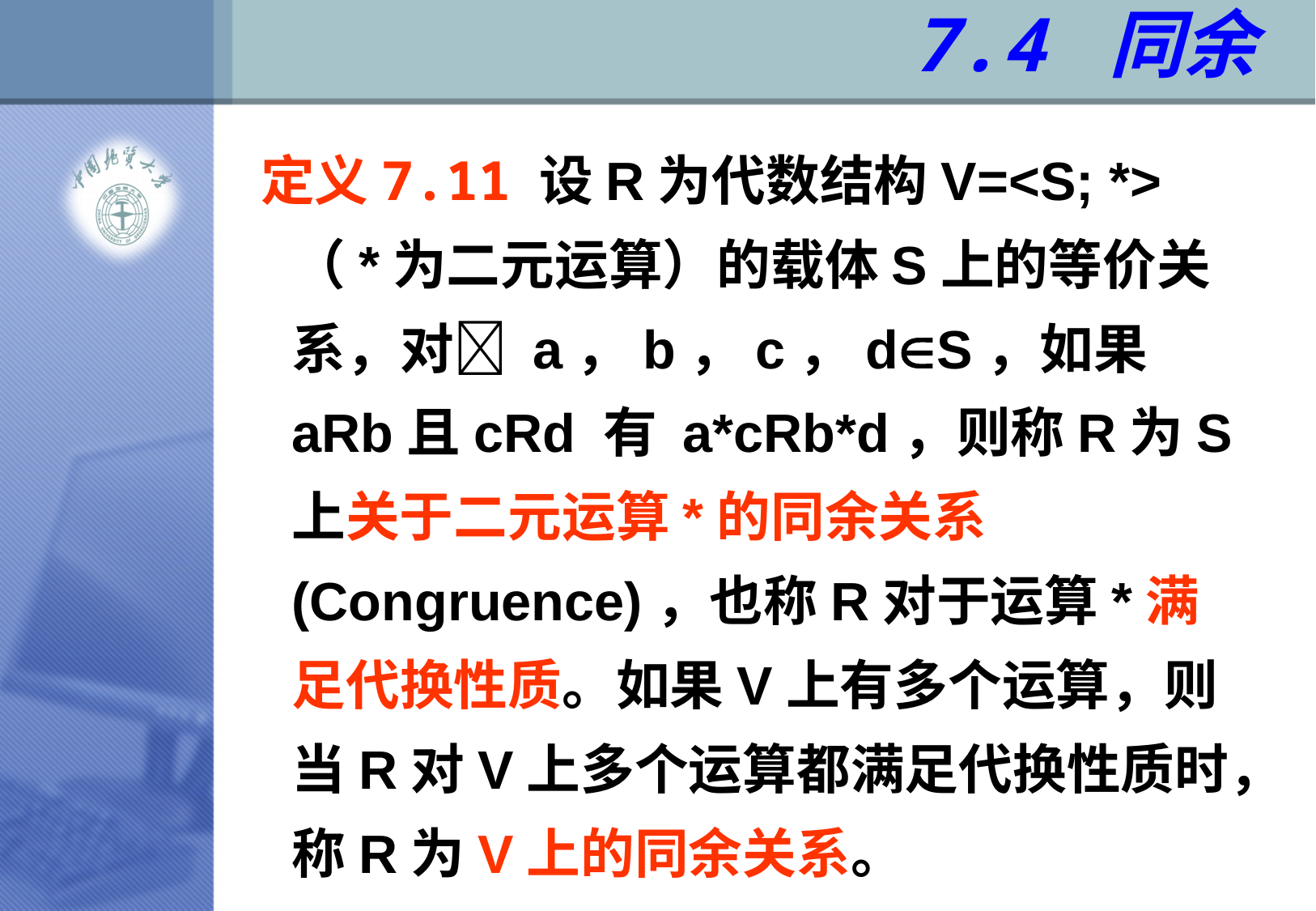

# 7.4 同余
   定义7.11 设R为代数结构V=<S; *>（*为二元运算）的载体S上的等价关系，对∀ a，b，c，d∈S，如果aRb且cRd 有 a*cRb*d，则称R为S上关于二元运算*的同余关系(Congruence)，也称R对于运算*满足代换性质。如果V上有多个运算，则当R对V上多个运算都满足代换性质时，称R为V上的同余关系。